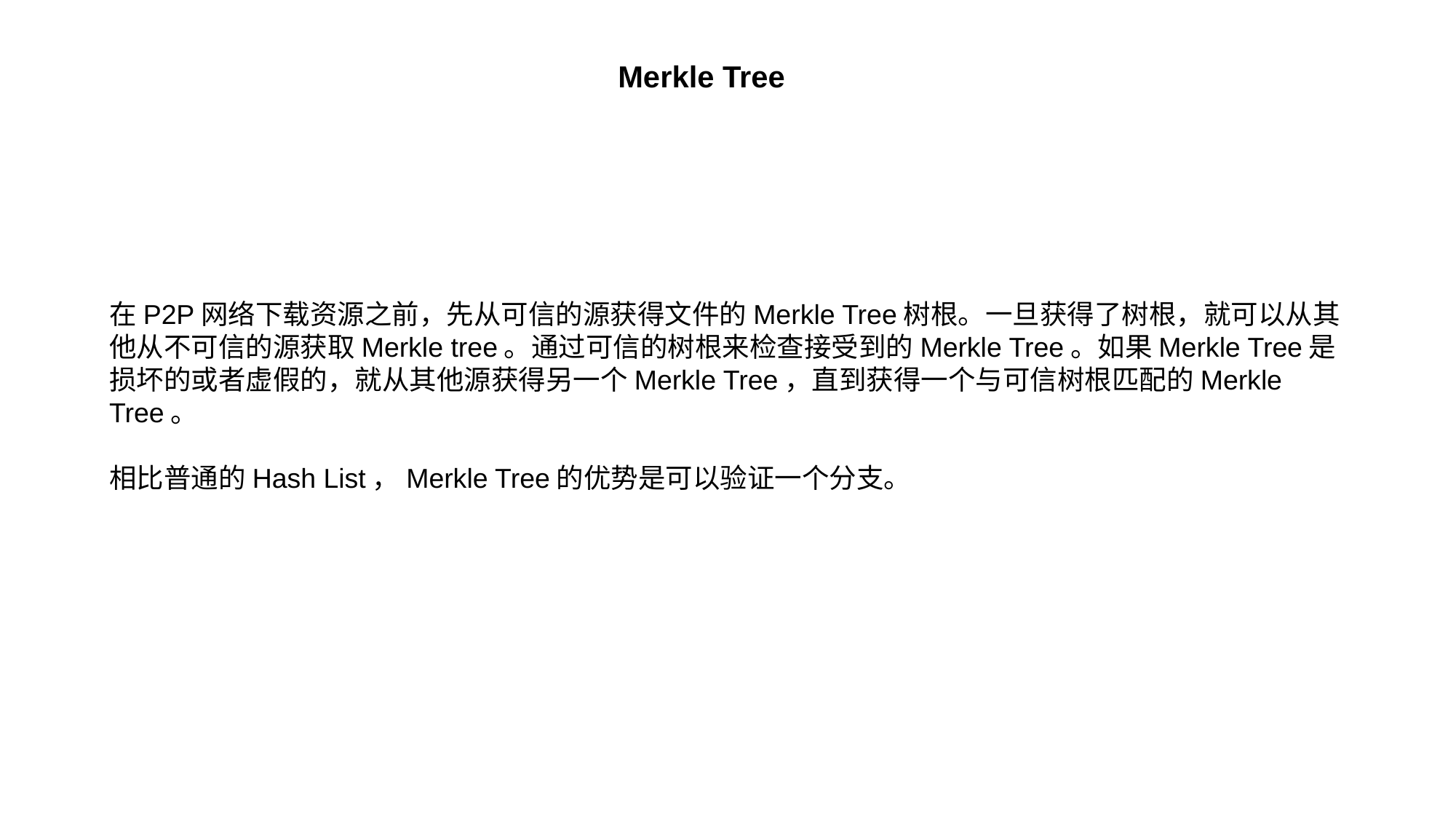

Merkle Tree
在P2P网络下载资源之前，先从可信的源获得文件的Merkle Tree树根。一旦获得了树根，就可以从其他从不可信的源获取Merkle tree。通过可信的树根来检查接受到的Merkle Tree。如果Merkle Tree是损坏的或者虚假的，就从其他源获得另一个Merkle Tree，直到获得一个与可信树根匹配的Merkle Tree。

相比普通的Hash List，Merkle Tree的优势是可以验证一个分支。